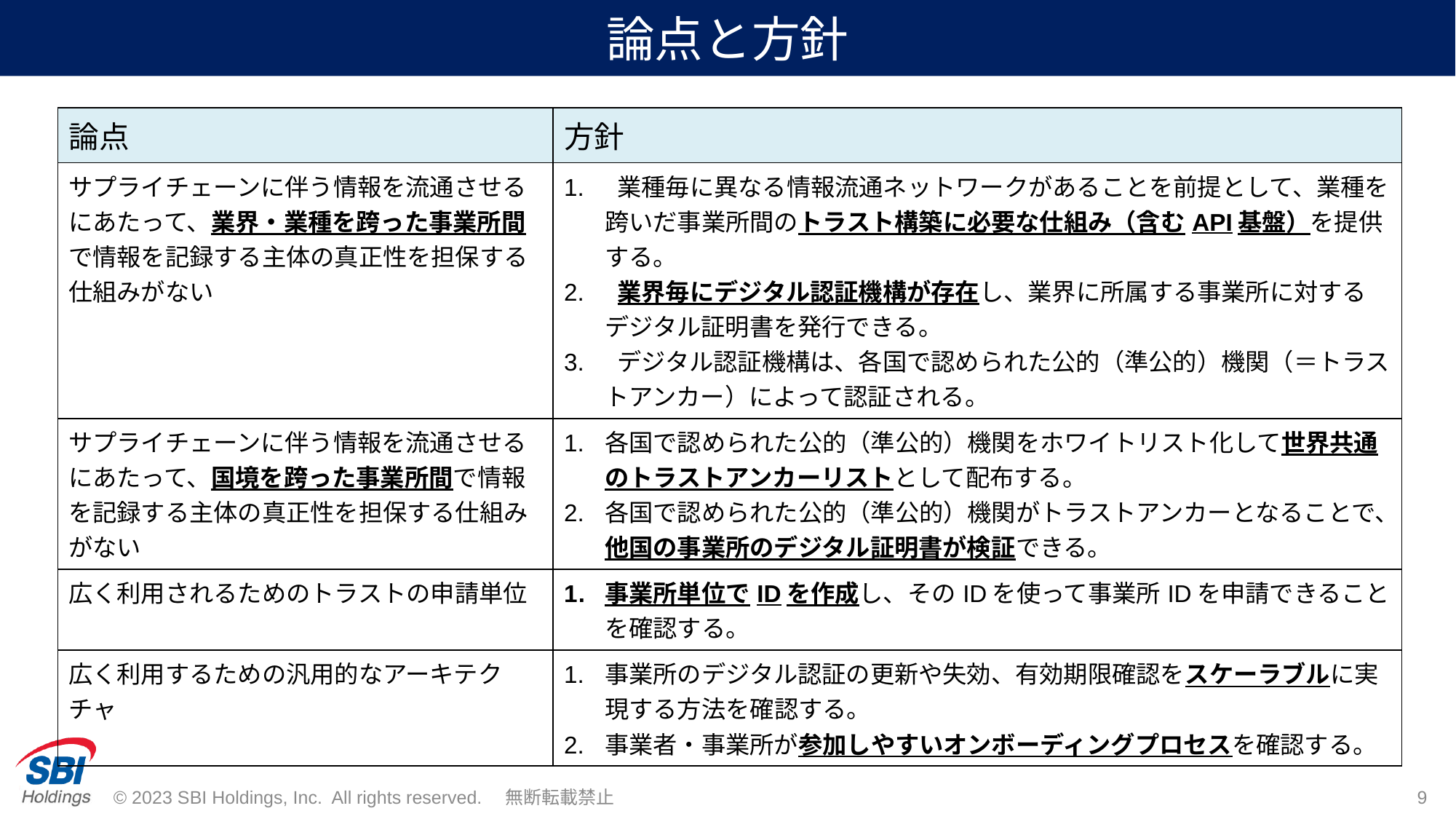

# 論点と方針
| 論点 | 方針 |
| --- | --- |
| サプライチェーンに伴う情報を流通させるにあたって、業界・業種を跨った事業所間で情報を記録する主体の真正性を担保する仕組みがない​ | 業種毎に異なる情報流通ネットワークがあることを前提として、業種を跨いだ事業所間のトラスト構築に必要な仕組み（含むAPI基盤）を提供する​。  業界毎にデジタル認証機構が存在し、業界に所属する事業所に対するデジタル証明書を発行できる​。  デジタル認証機構は、各国で認められた公的（準公的）機関（＝トラストアンカー）によって認証される​。 |
| サプライチェーンに伴う情報を流通させるにあたって、国境を跨った事業所間で情報を記録する主体の真正性を担保する仕組みがない​ | 各国で認められた公的（準公的）機関をホワイトリスト化して世界共通のトラストアンカーリストとして配布する​。 各国で認められた公的（準公的）機関がトラストアンカーとなることで、他国の事業所のデジタル証明書が検証できる​。 |
| 広く利用されるためのトラストの申請単位 | 事業所単位でIDを作成し、そのIDを使って事業所IDを申請できることを確認する。 |
| 広く利用するための汎用的なアーキテクチャ | 事業所のデジタル認証の更新や失効、有効期限確認をスケーラブルに実現する方法​を確認する。 事業者・事業所が参加しやすいオンボーディングプロセス​を確認する。 |
© 2023 SBI Holdings, Inc.  All rights reserved.　無断転載禁止
9